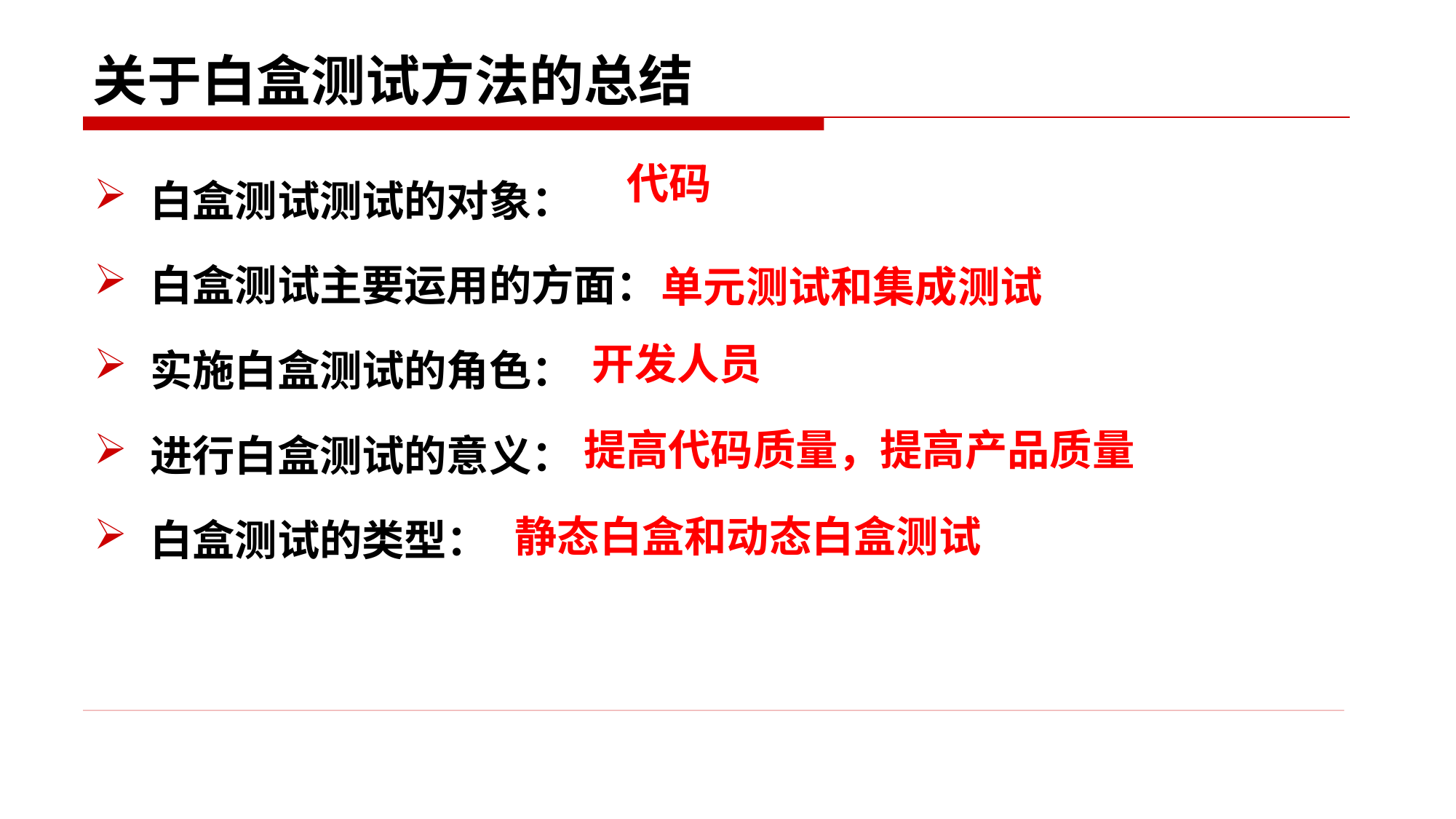

# 关于白盒测试方法的总结
白盒测试测试的对象：
白盒测试主要运用的方面：
实施白盒测试的角色：
进行白盒测试的意义：
白盒测试的类型：

代码

单元测试和集成测试
开发人员

提高代码质量，提高产品质量

静态白盒和动态白盒测试